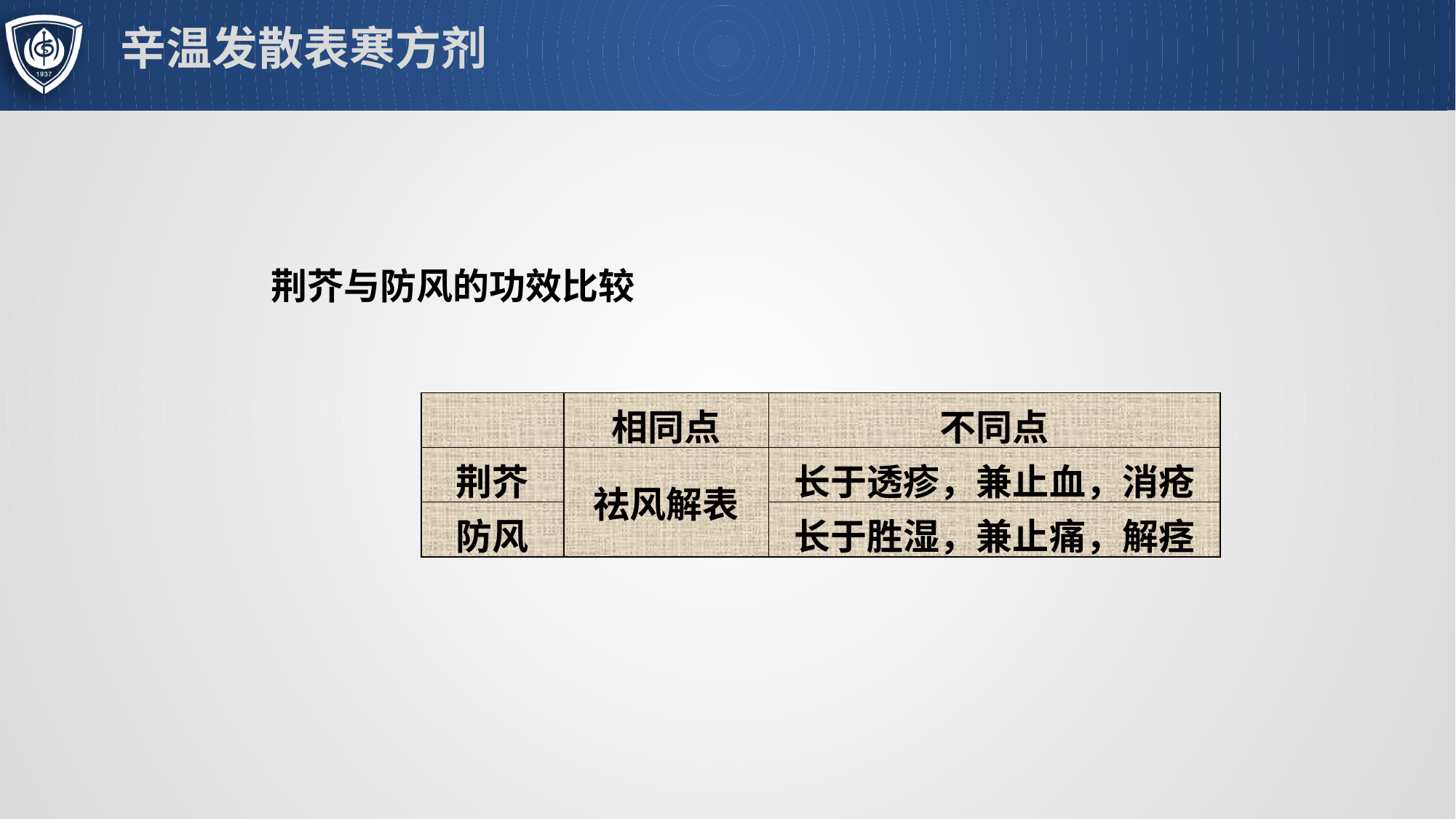

# 辛温发散表寒方剂
荆芥与防风的功效比较
|  | 相同点 | 不同点 |
| --- | --- | --- |
| 荆芥 | 祛风解表 | 长于透疹，兼止血，消疮 |
| 防风 |  | 长于胜湿，兼止痛，解痉 |